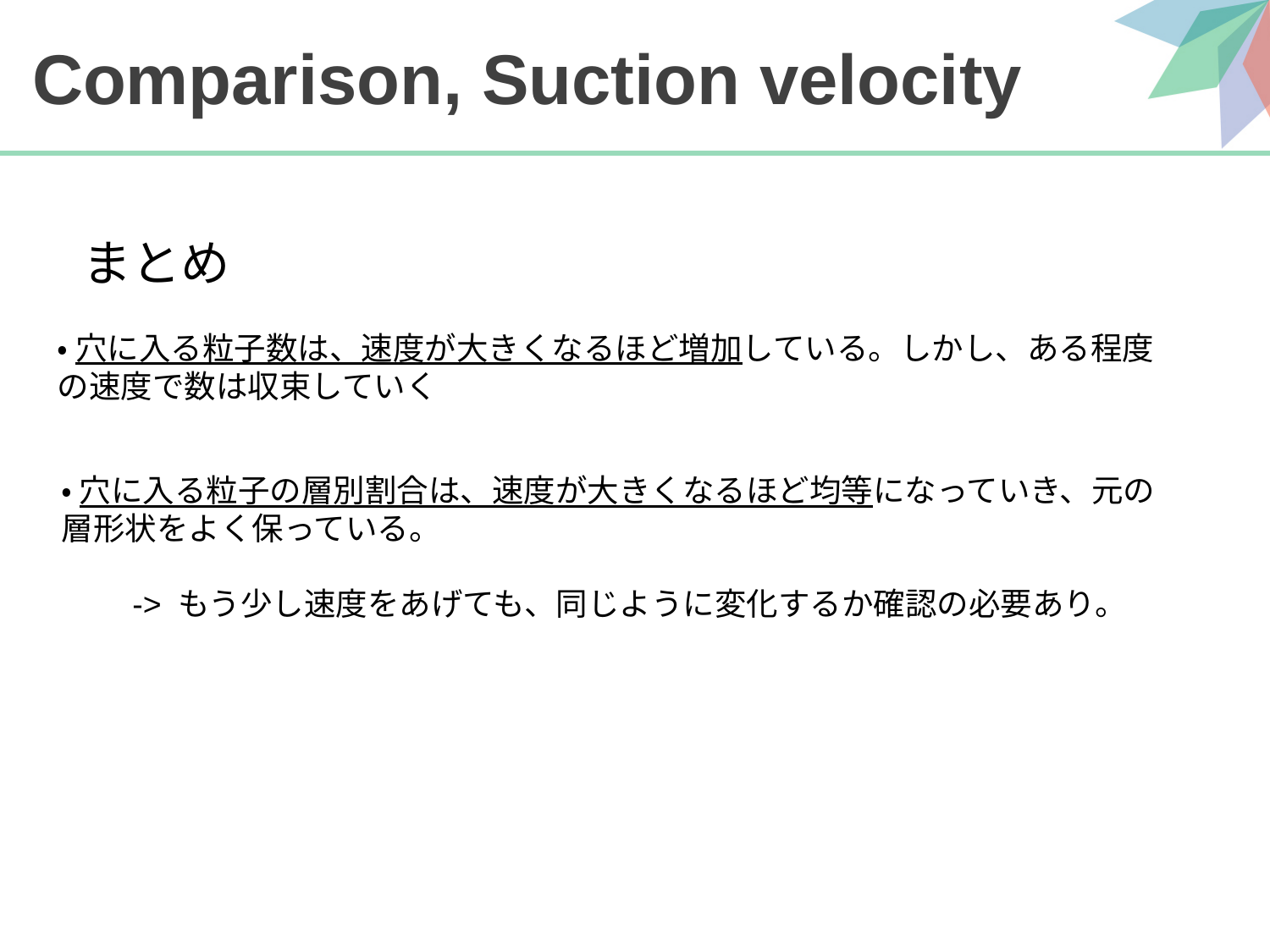

# Comparison, Suction velocity

まとめ
・ 穴に入る粒子数は、速度が大きくなるほど増加している。しかし、ある程度の速度で数は収束していく
・ 穴に入る粒子の層別割合は、速度が大きくなるほど均等になっていき、元の層形状をよく保っている。
　　-> もう少し速度をあげても、同じように変化するか確認の必要あり。